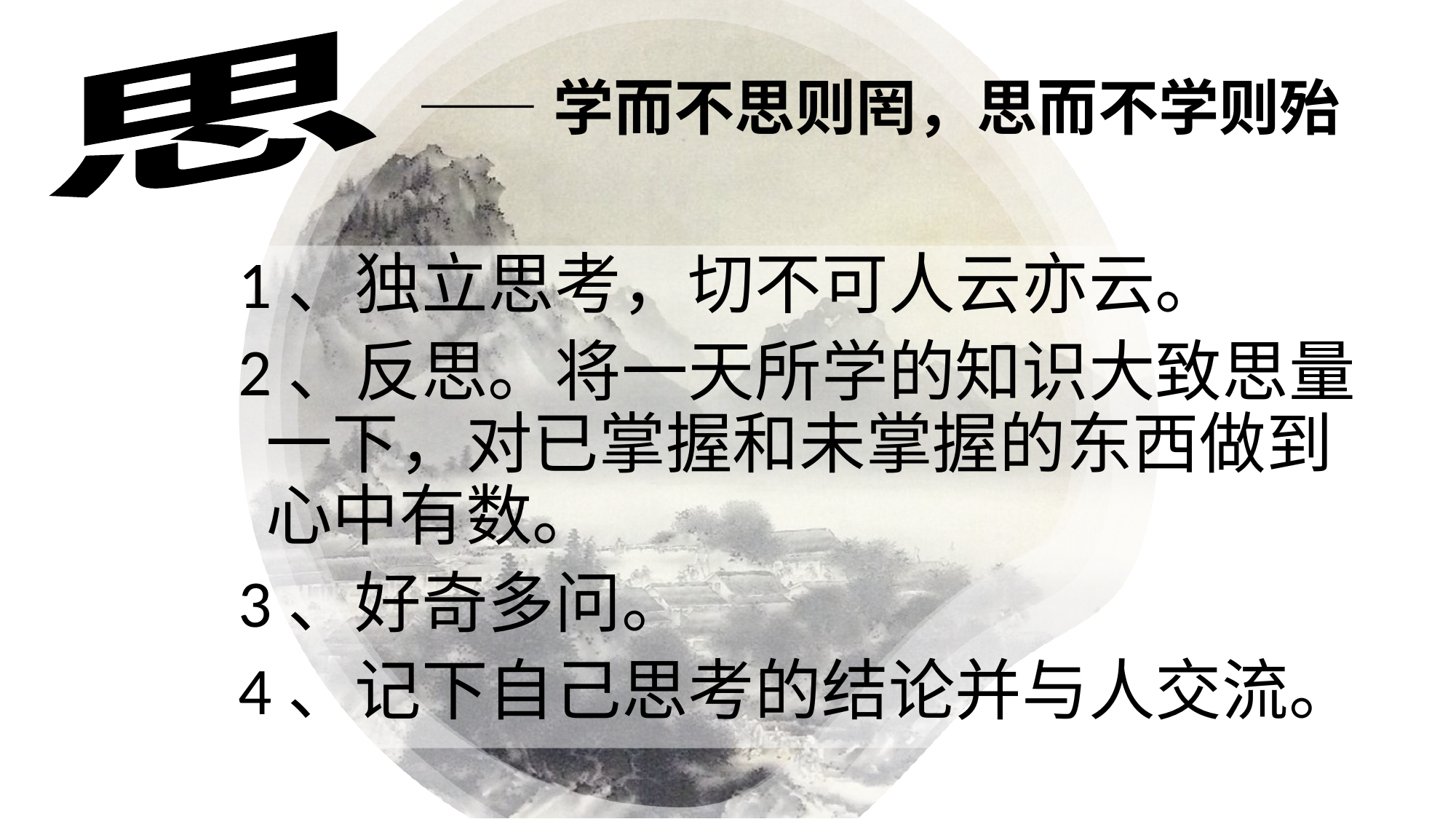

思
# ——学而不思则罔，思而不学则殆
1、独立思考，切不可人云亦云。
2、反思。将一天所学的知识大致思量一下，对已掌握和未掌握的东西做到心中有数。
3、好奇多问。
4、记下自己思考的结论并与人交流。